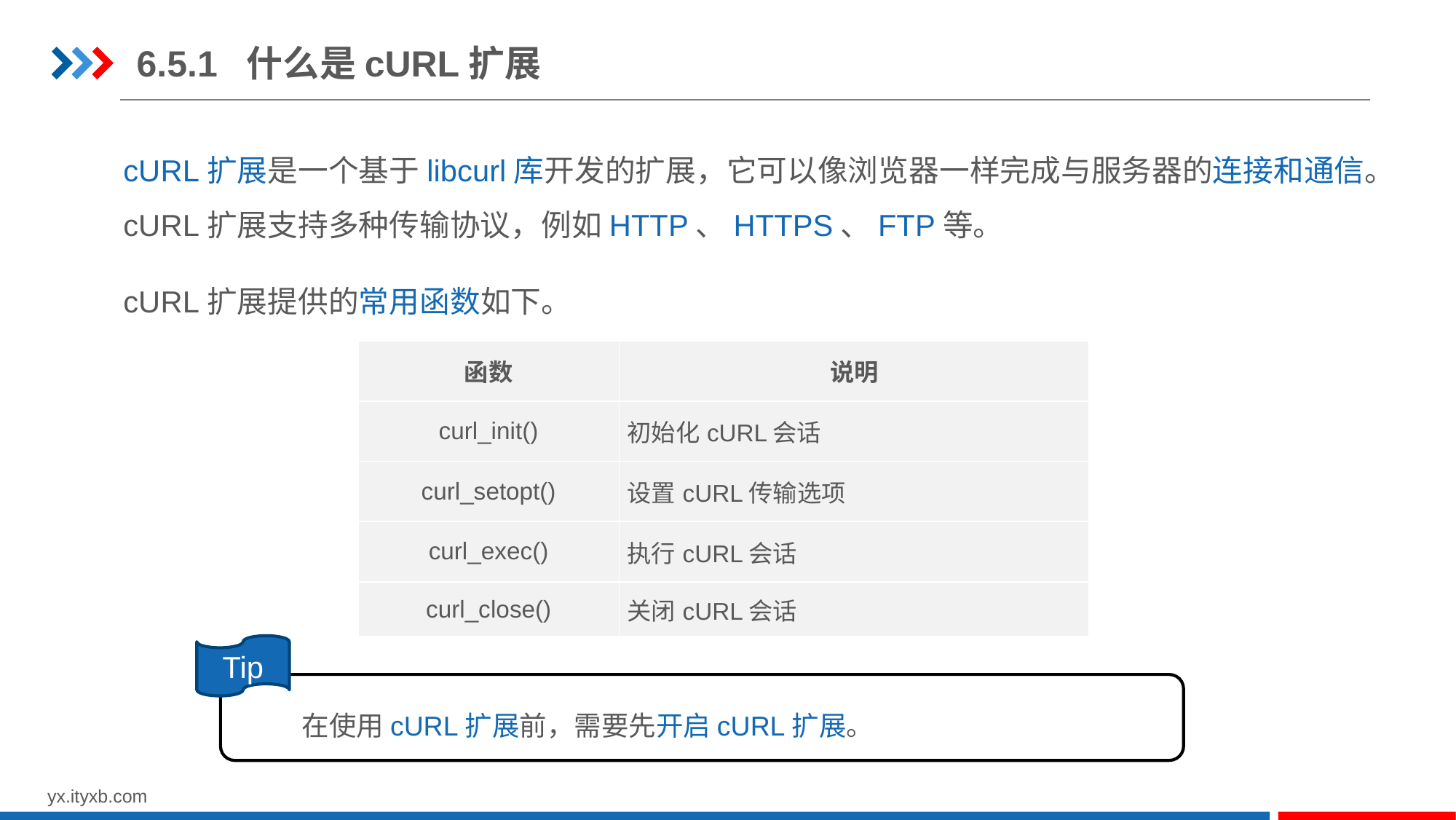

6.5.1  什么是cURL扩展
cURL扩展是一个基于libcurl库开发的扩展，它可以像浏览器一样完成与服务器的连接和通信。cURL扩展支持多种传输协议，例如HTTP、HTTPS、FTP等。

cURL扩展提供的常用函数如下。
| 函数 | 说明 |
| --- | --- |
| curl\_init() | 初始化cURL会话 |
| curl\_setopt() | 设置cURL传输选项 |
| curl\_exec() | 执行cURL会话 |
| curl\_close() | 关闭cURL会话 |
Tip

在使用cURL扩展前，需要先开启cURL扩展。